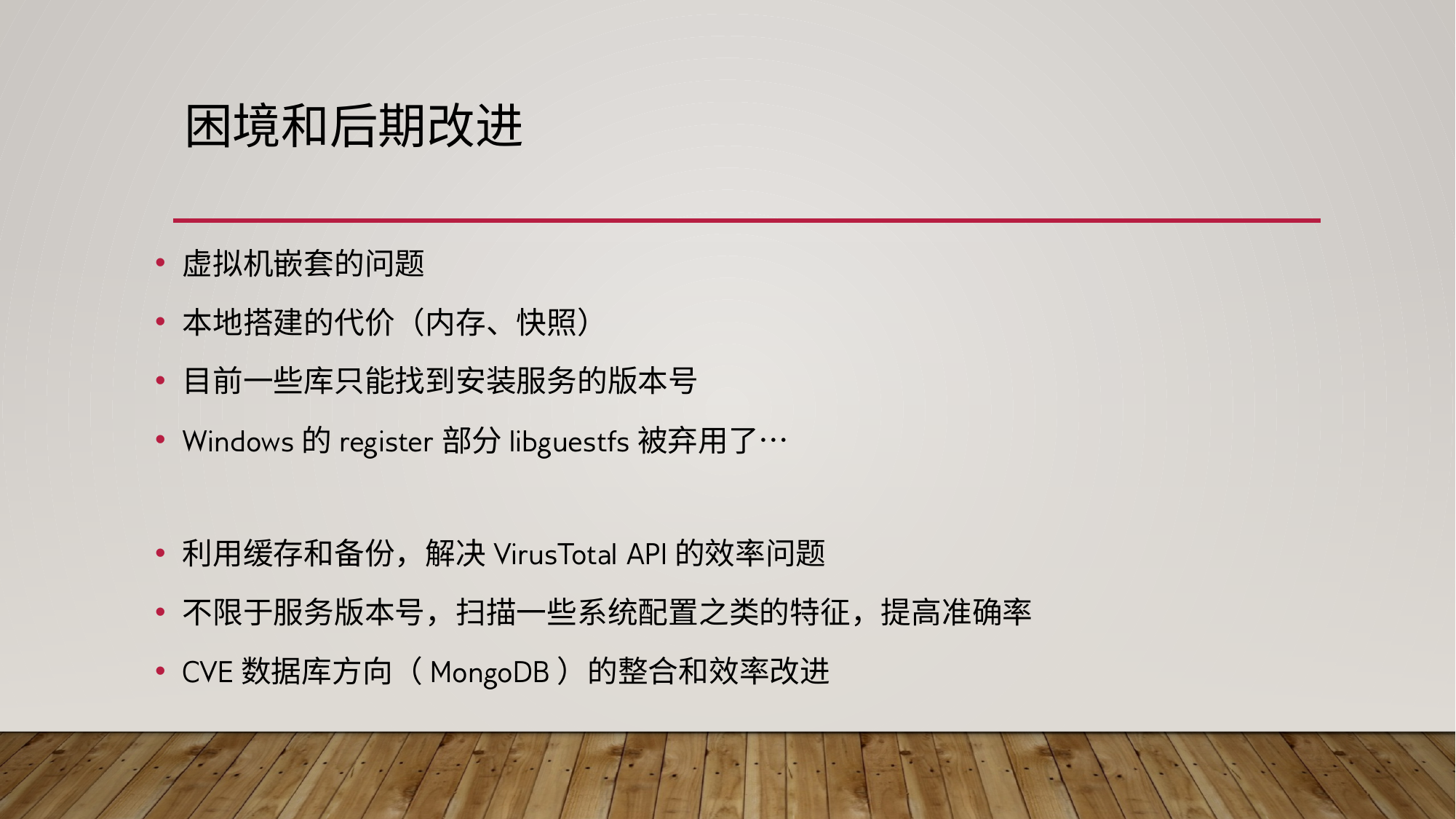

# 困境和后期改进
虚拟机嵌套的问题
本地搭建的代价（内存、快照）
目前一些库只能找到安装服务的版本号
Windows的register部分libguestfs被弃用了…

利用缓存和备份，解决VirusTotal API的效率问题
不限于服务版本号，扫描一些系统配置之类的特征，提高准确率
CVE数据库方向（MongoDB）的整合和效率改进